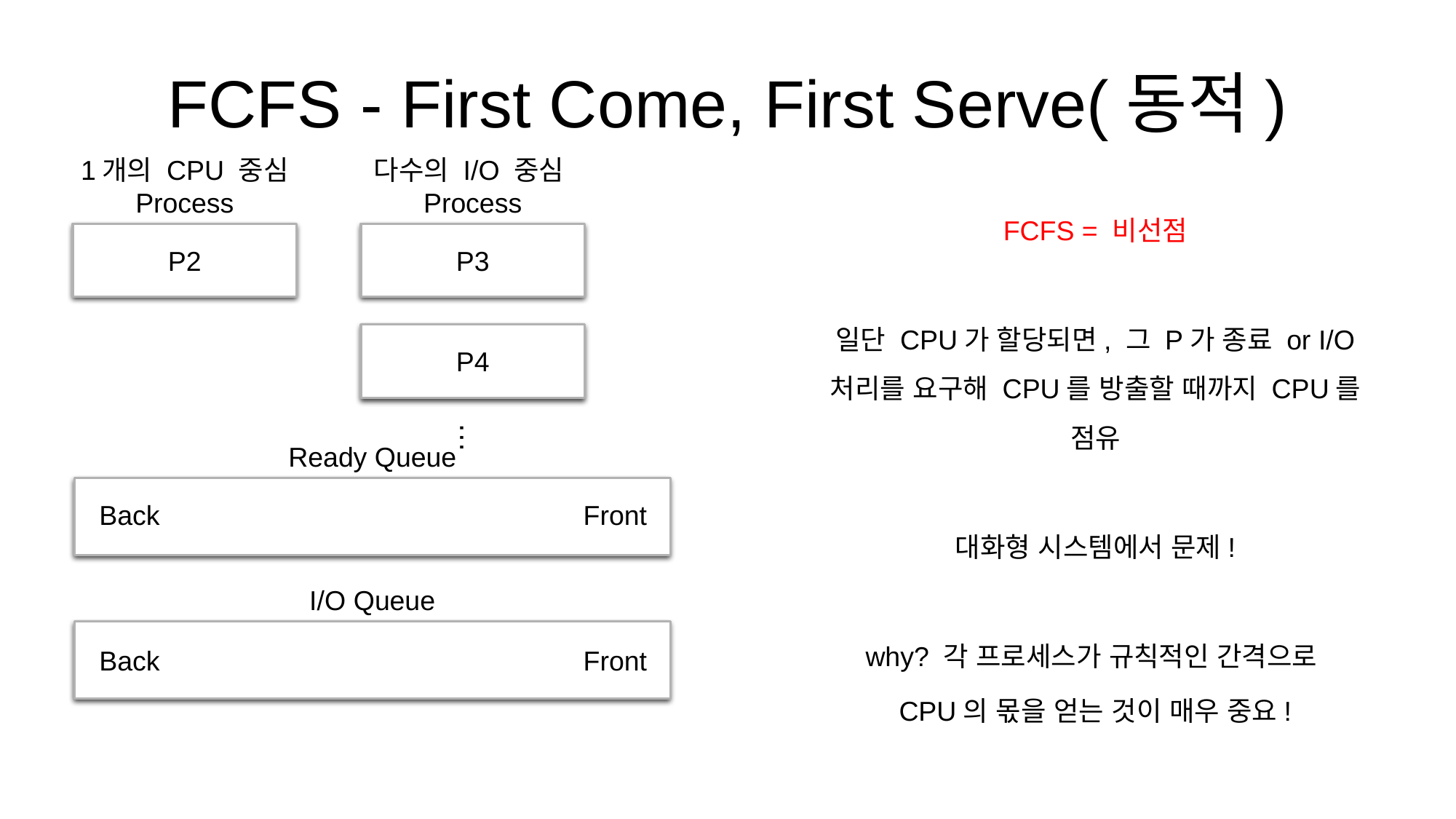

# FCFS - First Come, First Serve(동적)
1개의 CPU 중심 Process
다수의 I/O 중심
Process
FCFS = 비선점

일단 CPU가 할당되면, 그 P가 종료 or I/O 처리를 요구해 CPU를 방출할 때까지 CPU를 점유

대화형 시스템에서 문제!

why? 각 프로세스가 규칙적인 간격으로
CPU의 몫을 얻는 것이 매우 중요!

P2
P3
P4
…
Ready Queue

Back
Front
I/O Queue

Back
Front